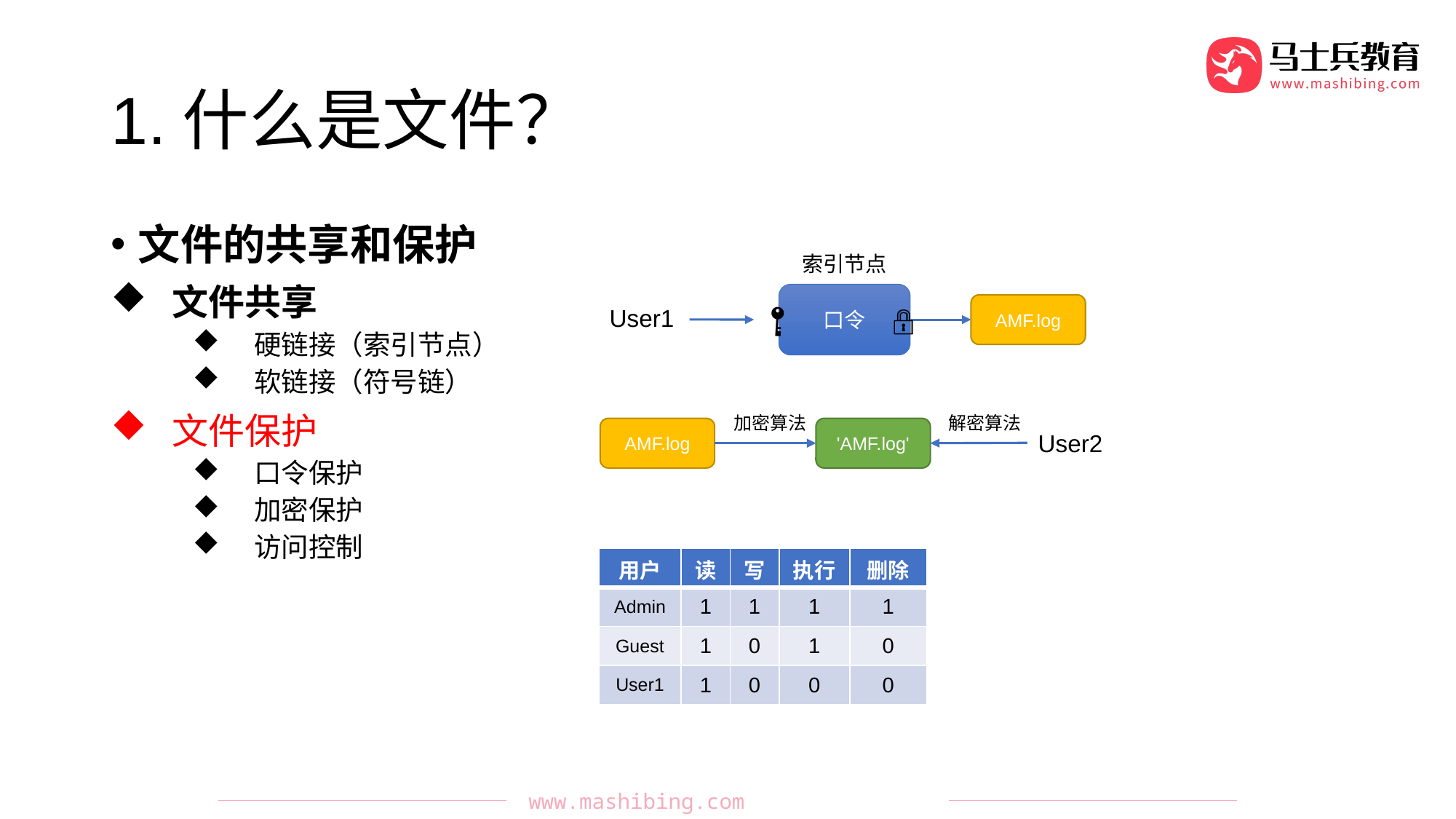

# 1.什么是文件？
文件的共享和保护
文件共享
硬链接（索引节点）
软链接（符号链）
文件保护
口令保护
加密保护
访问控制

索引节点
口令
🔑
🔒
AMF.log
User1
解密算法
加密算法
AMF.log
'AMF.log'
User2
| 用户 | 读 | 写 | 执行 | 删除 |
| --- | --- | --- | --- | --- |
| Admin | 1 | 1 | 1 | 1 |
| Guest | 1 | 0 | 1 | 0 |
| User1 | 1 | 0 | 0 | 0 |